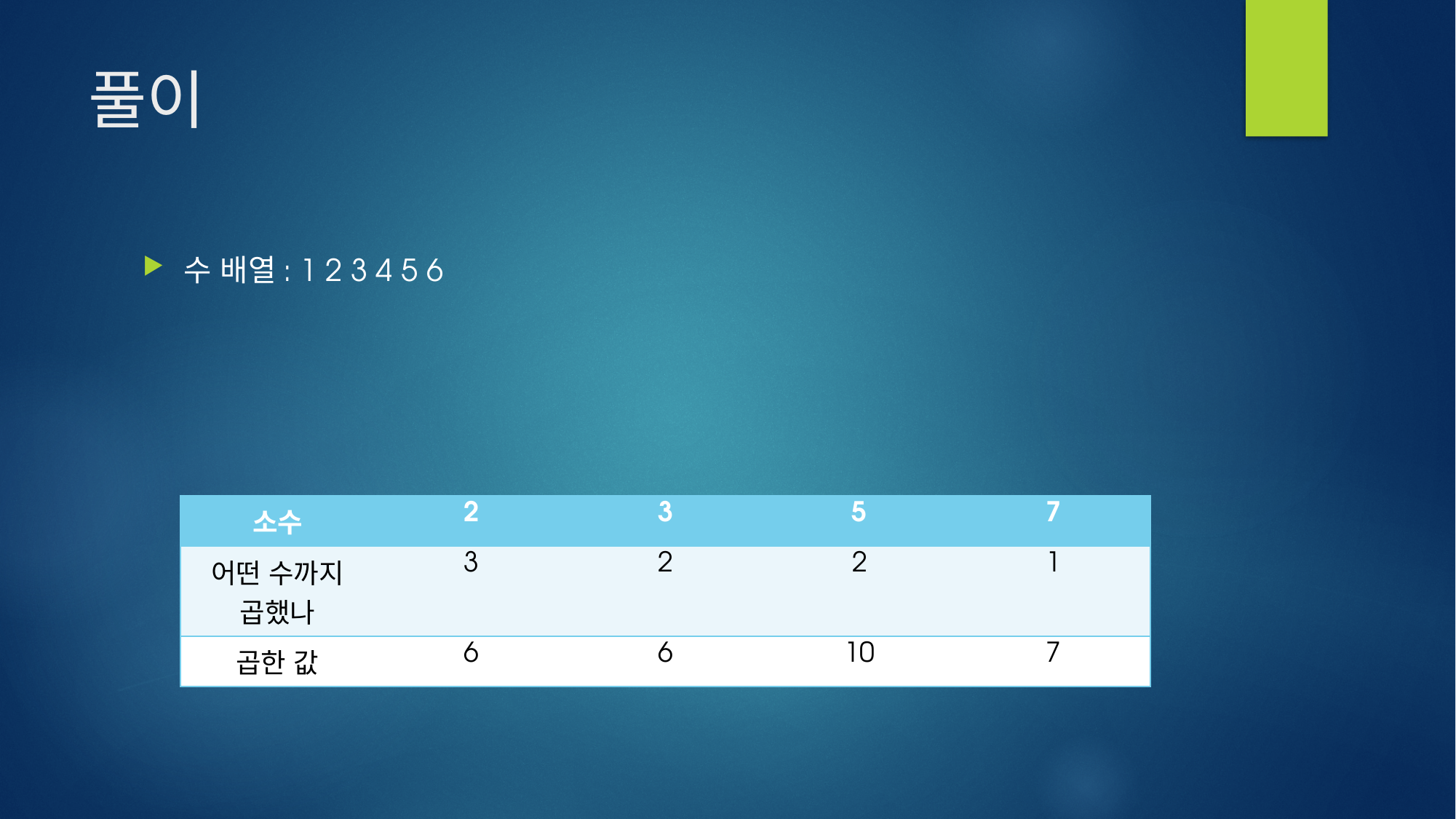

# 풀이
수 배열: 1 2 3 4 5 6
| 소수 | 2 | 3 | 5 | 7 |
| --- | --- | --- | --- | --- |
| 어떤 수까지 곱했나 | 3 | 2 | 2 | 1 |
| 곱한 값 | 6 | 6 | 10 | 7 |